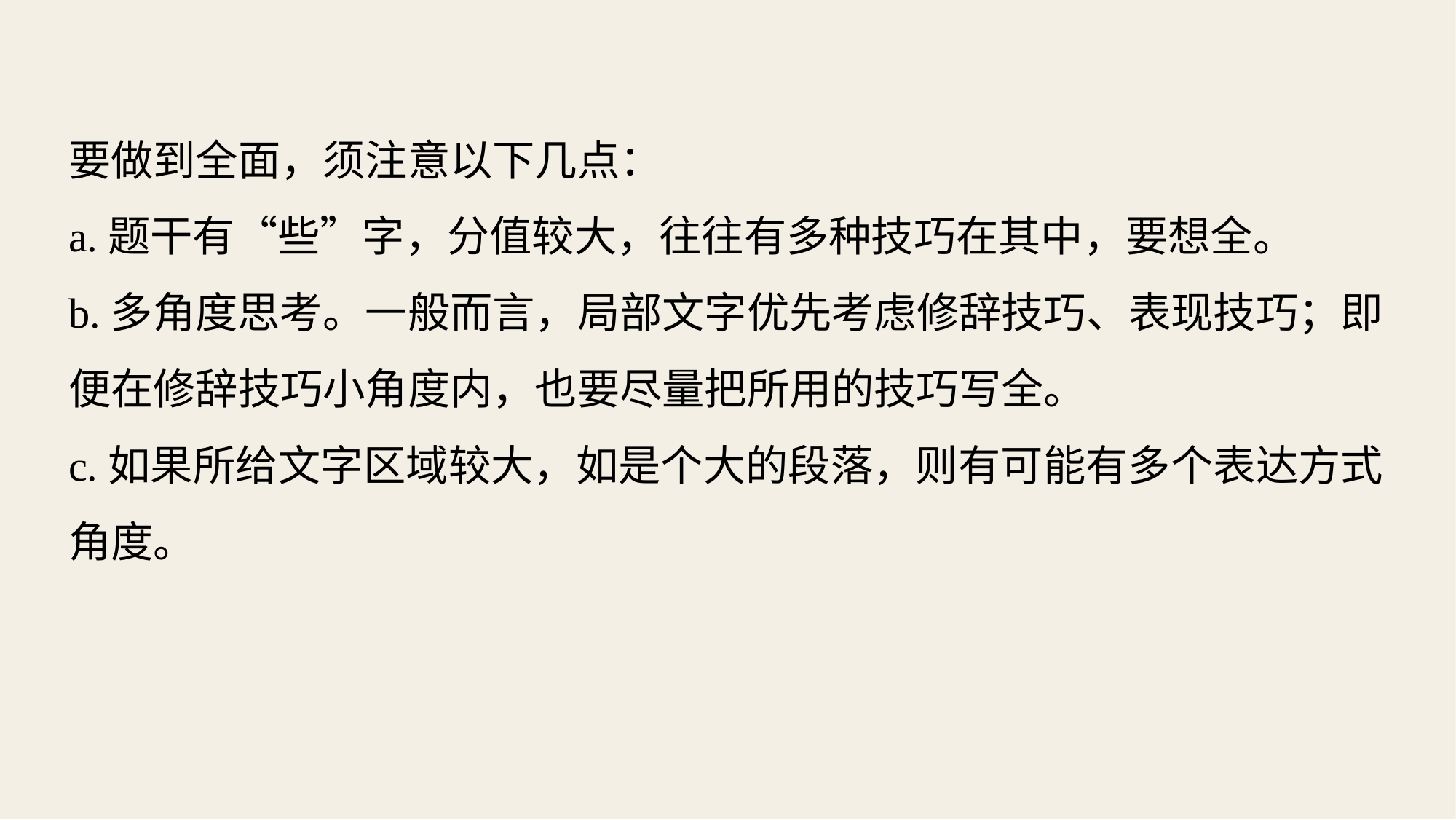

要做到全面，须注意以下几点：
a.题干有“些”字，分值较大，往往有多种技巧在其中，要想全。
b.多角度思考。一般而言，局部文字优先考虑修辞技巧、表现技巧；即便在修辞技巧小角度内，也要尽量把所用的技巧写全。
c.如果所给文字区域较大，如是个大的段落，则有可能有多个表达方式角度。